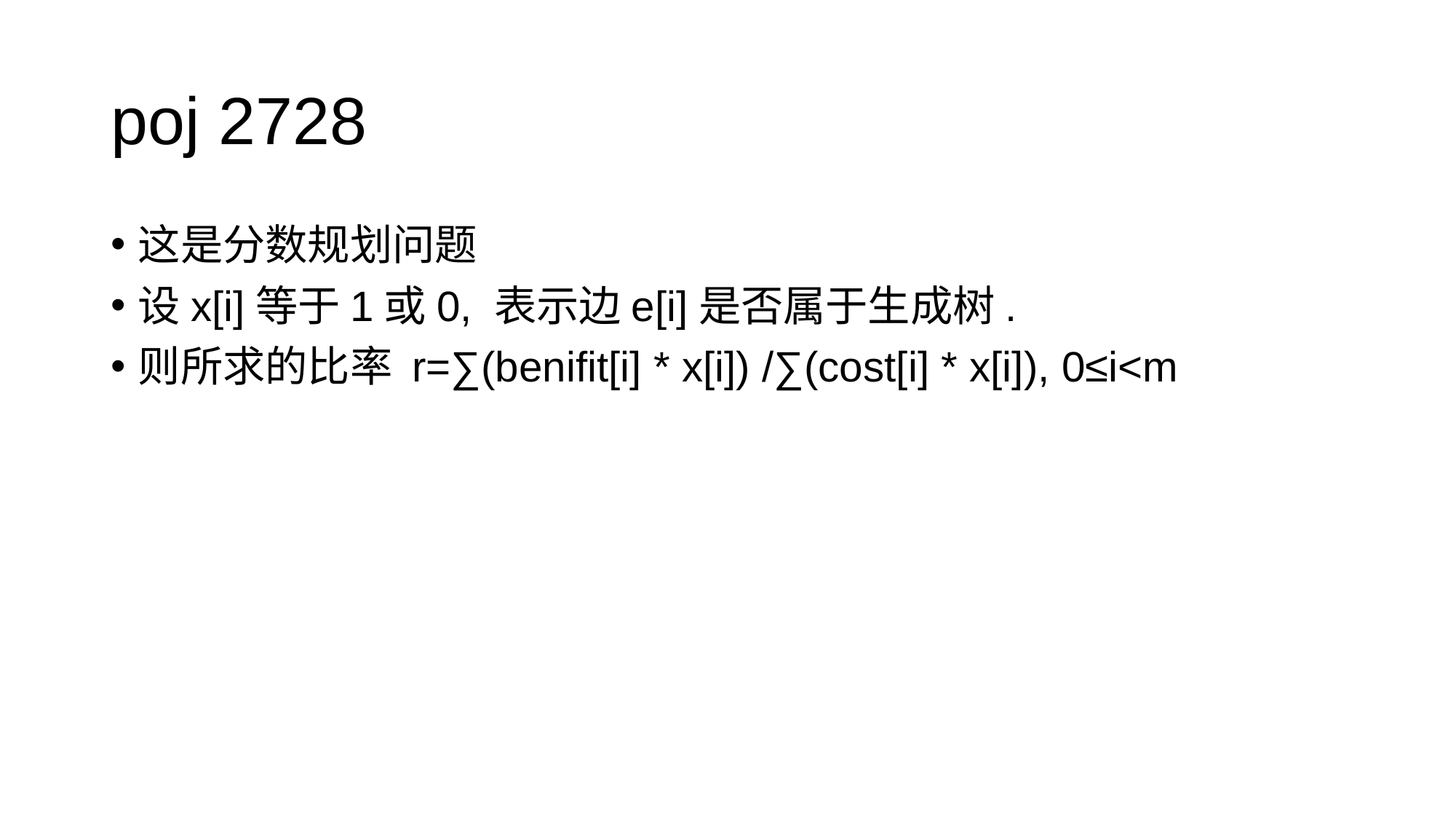

# poj 2728
这是分数规划问题
设x[i]等于1或0, 表示边e[i]是否属于生成树.
则所求的比率 r=∑(benifit[i] * x[i]) /∑(cost[i] * x[i]), 0≤i<m